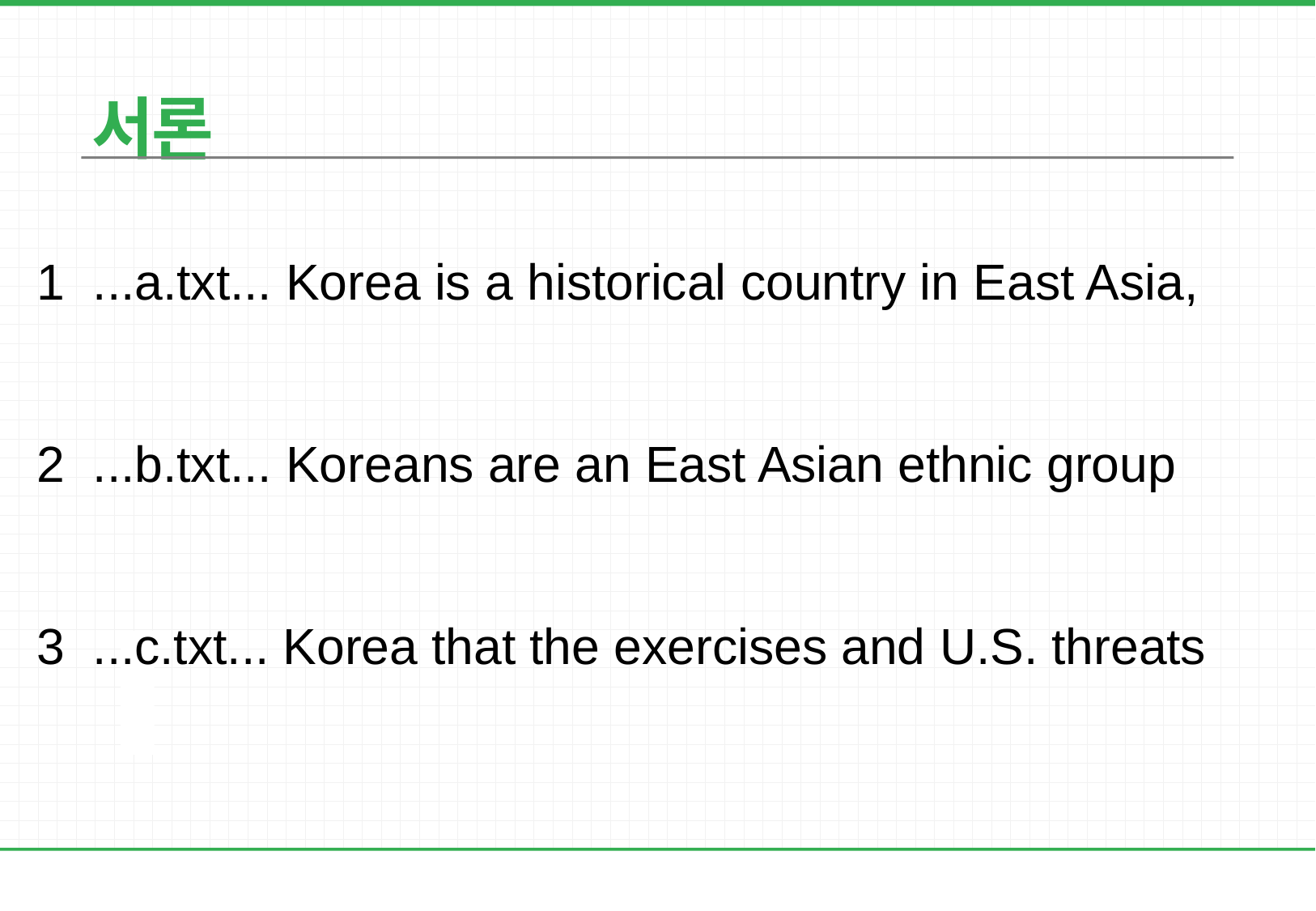

서론

1  ...a.txt... Korea is a historical country in East Asia,

2  ...b.txt... Koreans are an East Asian ethnic group

3  ...c.txt... Korea that the exercises and U.S. threats